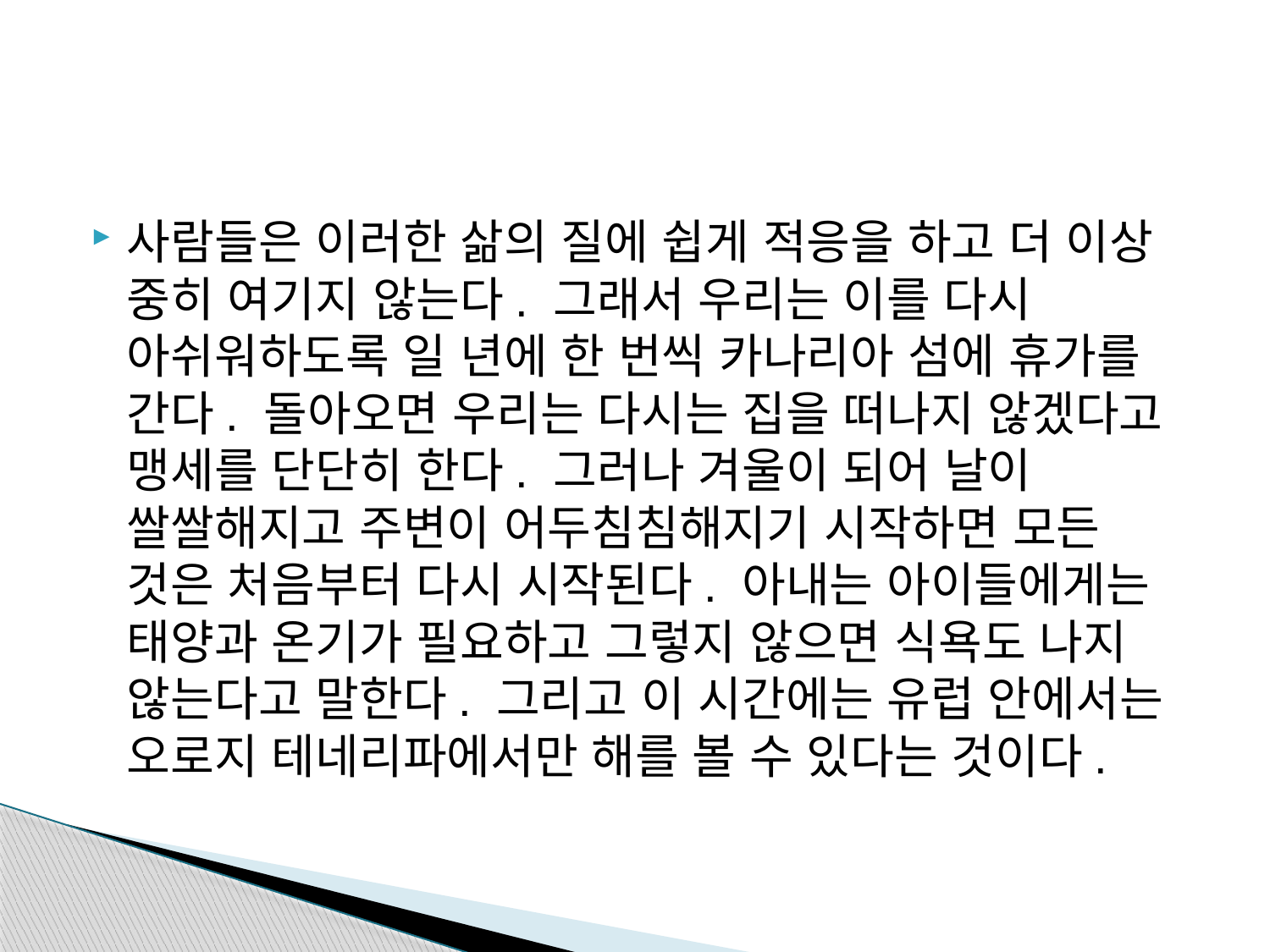

#
사람들은 이러한 삶의 질에 쉽게 적응을 하고 더 이상 중히 여기지 않는다. 그래서 우리는 이를 다시 아쉬워하도록 일 년에 한 번씩 카나리아 섬에 휴가를 간다. 돌아오면 우리는 다시는 집을 떠나지 않겠다고 맹세를 단단히 한다. 그러나 겨울이 되어 날이 쌀쌀해지고 주변이 어두침침해지기 시작하면 모든 것은 처음부터 다시 시작된다. 아내는 아이들에게는 태양과 온기가 필요하고 그렇지 않으면 식욕도 나지 않는다고 말한다. 그리고 이 시간에는 유럽 안에서는 오로지 테네리파에서만 해를 볼 수 있다는 것이다.